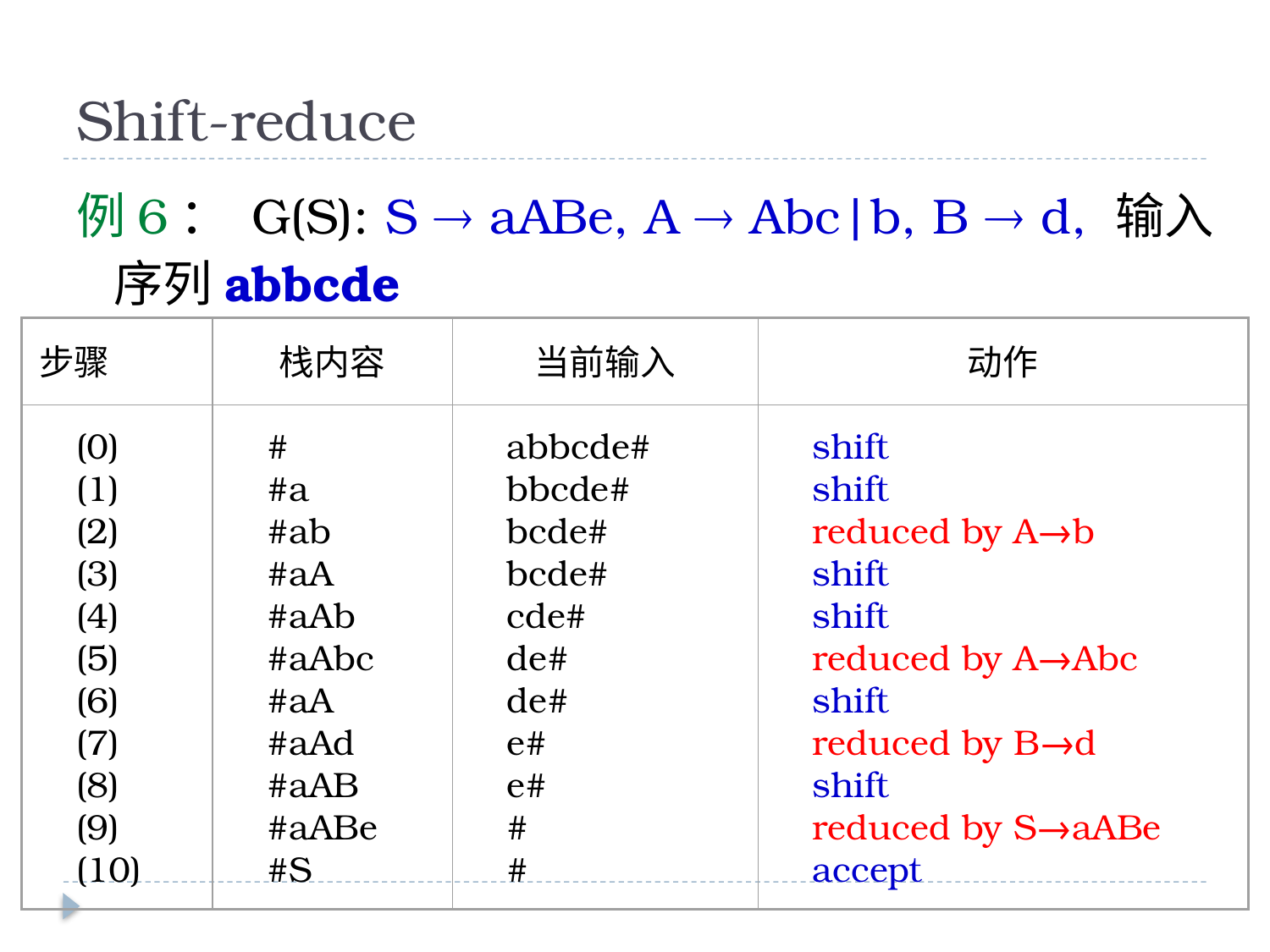

# Shift-reduce
例6： G(S): S → aABe, A → Abc|b, B → d, 输入序列abbcde

步骤

栈内容

当前输入

动作

(0)
(1)
(2)
(3)
(4)
(5)
(6)
(7)
(8)
(9)
(10)

#
#a
#ab
#aA
#aAb
#aAbc
#aA
#aAd
#aAB
#aABe
#S

abbcde#
bbcde#
bcde#
bcde#
cde#
de#
de#
e#
e#
#
#

shift
shift
reduced by A→b
shift
shift
reduced by A→Abc
shift
reduced by B→d
shift
reduced by S→aABe
accept
29